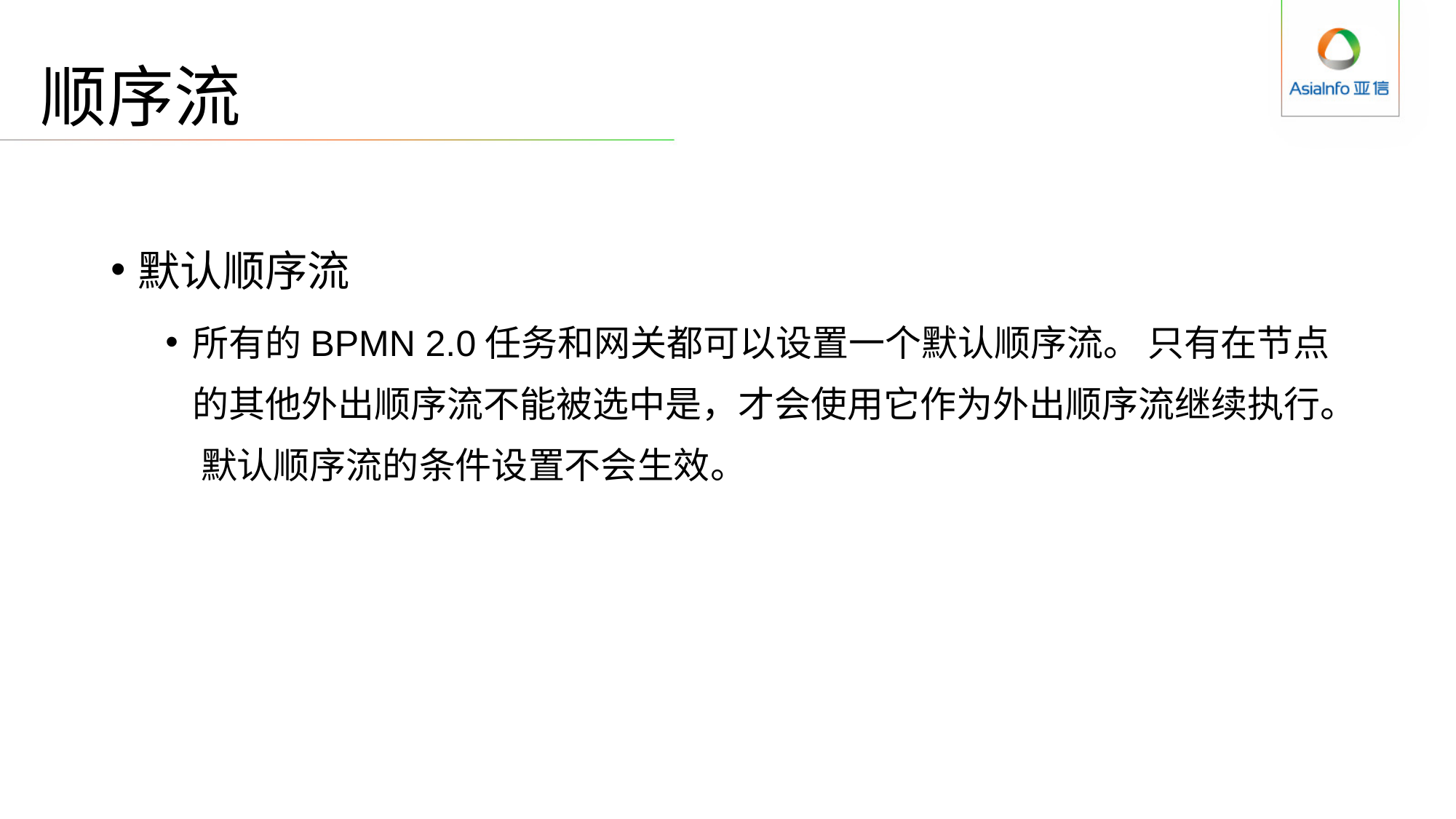

# 顺序流
默认顺序流
所有的BPMN 2.0任务和网关都可以设置一个默认顺序流。 只有在节点的其他外出顺序流不能被选中是，才会使用它作为外出顺序流继续执行。 默认顺序流的条件设置不会生效。